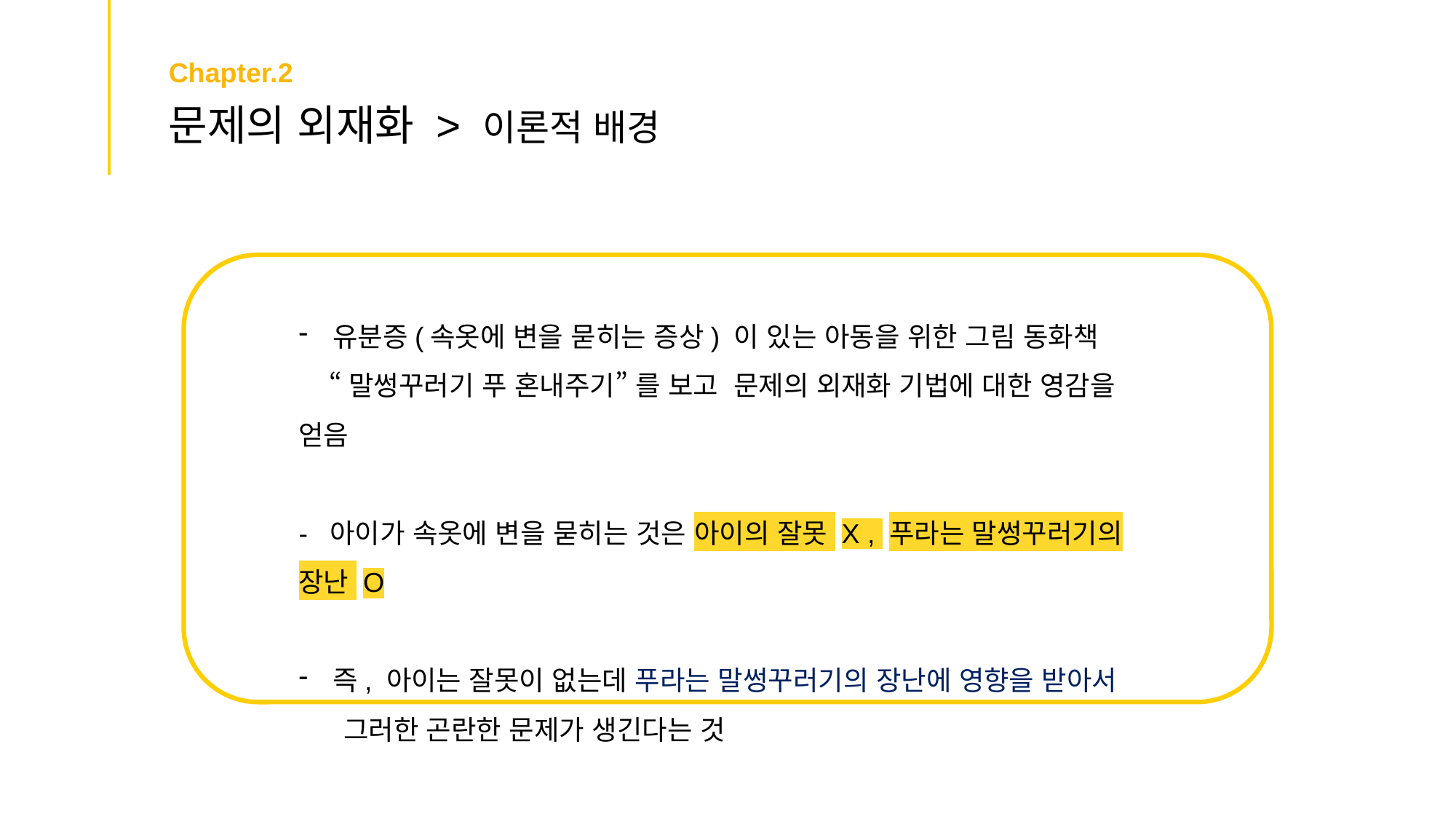

Chapter.2
문제의 외재화 > 이론적 배경

유분증(속옷에 변을 묻히는 증상) 이 있는 아동을 위한 그림 동화책
    “말썽꾸러기 푸 혼내주기” 를 보고  문제의 외재화 기법에 대한 영감을 얻음

-  아이가 속옷에 변을 묻히는 것은 아이의 잘못 X , 푸라는 말썽꾸러기의 장난 O

즉, 아이는 잘못이 없는데 푸라는 말썽꾸러기의 장난에 영향을 받아서
     그러한 곤란한 문제가 생긴다는 것